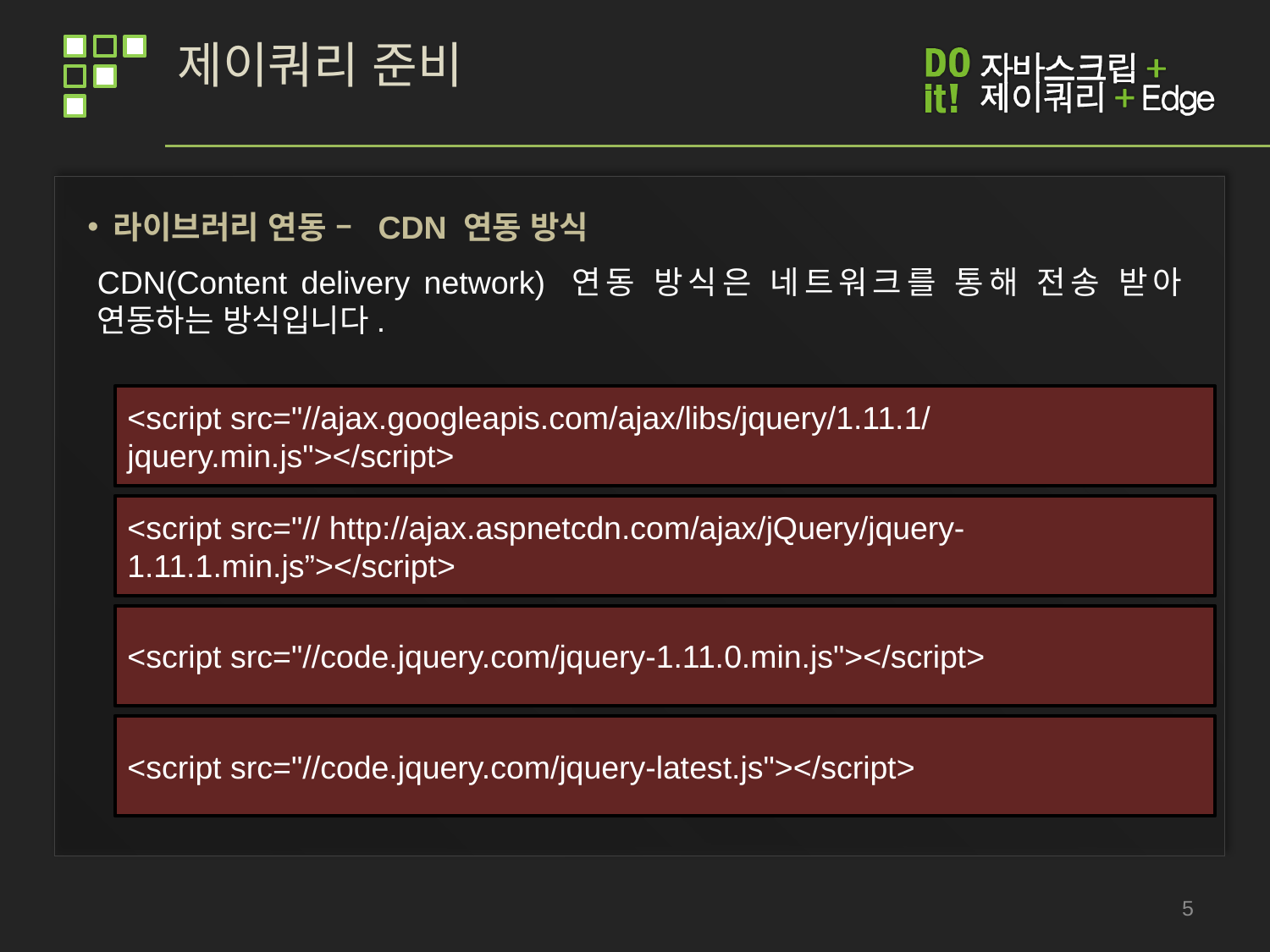

# 제이쿼리 준비
 라이브러리 연동 –  CDN 연동 방식
CDN(Content delivery network) 연동 방식은 네트워크를 통해 전송 받아 연동하는 방식입니다.
<script src="//ajax.googleapis.com/ajax/libs/jquery/1.11.1/
jquery.min.js"></script>
<script src="// http://ajax.aspnetcdn.com/ajax/jQuery/jquery-1.11.1.min.js”></script>
<script src="//code.jquery.com/jquery-1.11.0.min.js"></script>
<script src="//code.jquery.com/jquery-latest.js"></script>
5